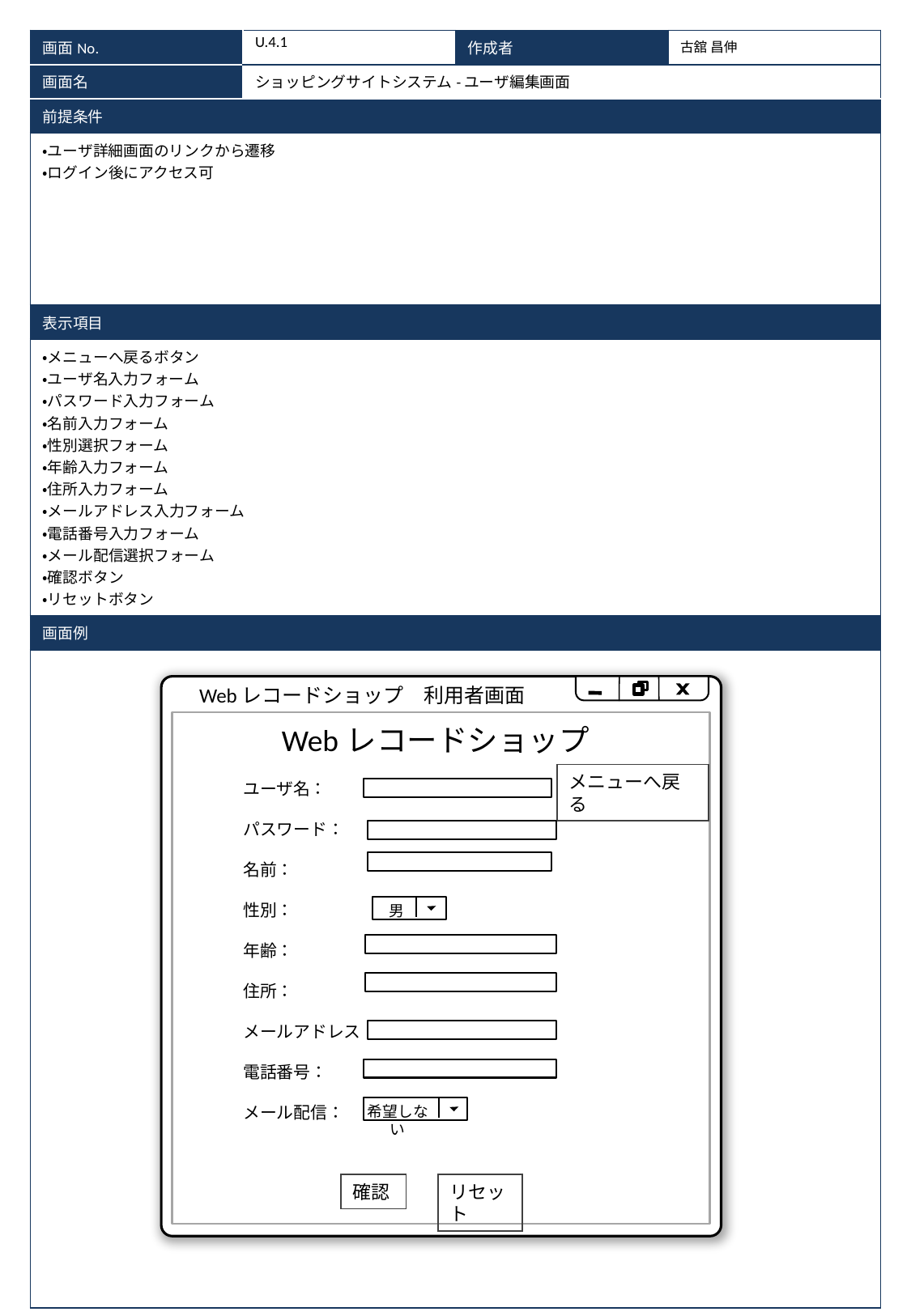

| 画面No. | U.4.1 | 作成者 | 古舘 昌伸 |
| --- | --- | --- | --- |
| 画面名 | ショッピングサイトシステム-ユーザ編集画面 |  |  |
| 前提条件 |  |  |  |
| ・ユーザ詳細画面のリンクから遷移 ・ログイン後にアクセス可 |  |  |  |
| 表示項目 |  |  |  |
| ・メニューへ戻るボタン ・ユーザ名入力フォーム ・パスワード入力フォーム ・名前入力フォーム ・性別選択フォーム ・年齢入力フォーム ・住所入力フォーム ・メールアドレス入力フォーム ・電話番号入力フォーム ・メール配信選択フォーム ・確認ボタン ・リセットボタン |  |  |  |
| 画面例 |  |  |  |
|  |  |  |  |

Webレコードショップ　利用者画面

Webレコードショップ
メニューへ戻る
ユーザ名：

パスワード：

名前：

性別：

年齢：

住所：

メールアドレス：

電話番号：

メール配信：

男

希望しない

確認
リセット